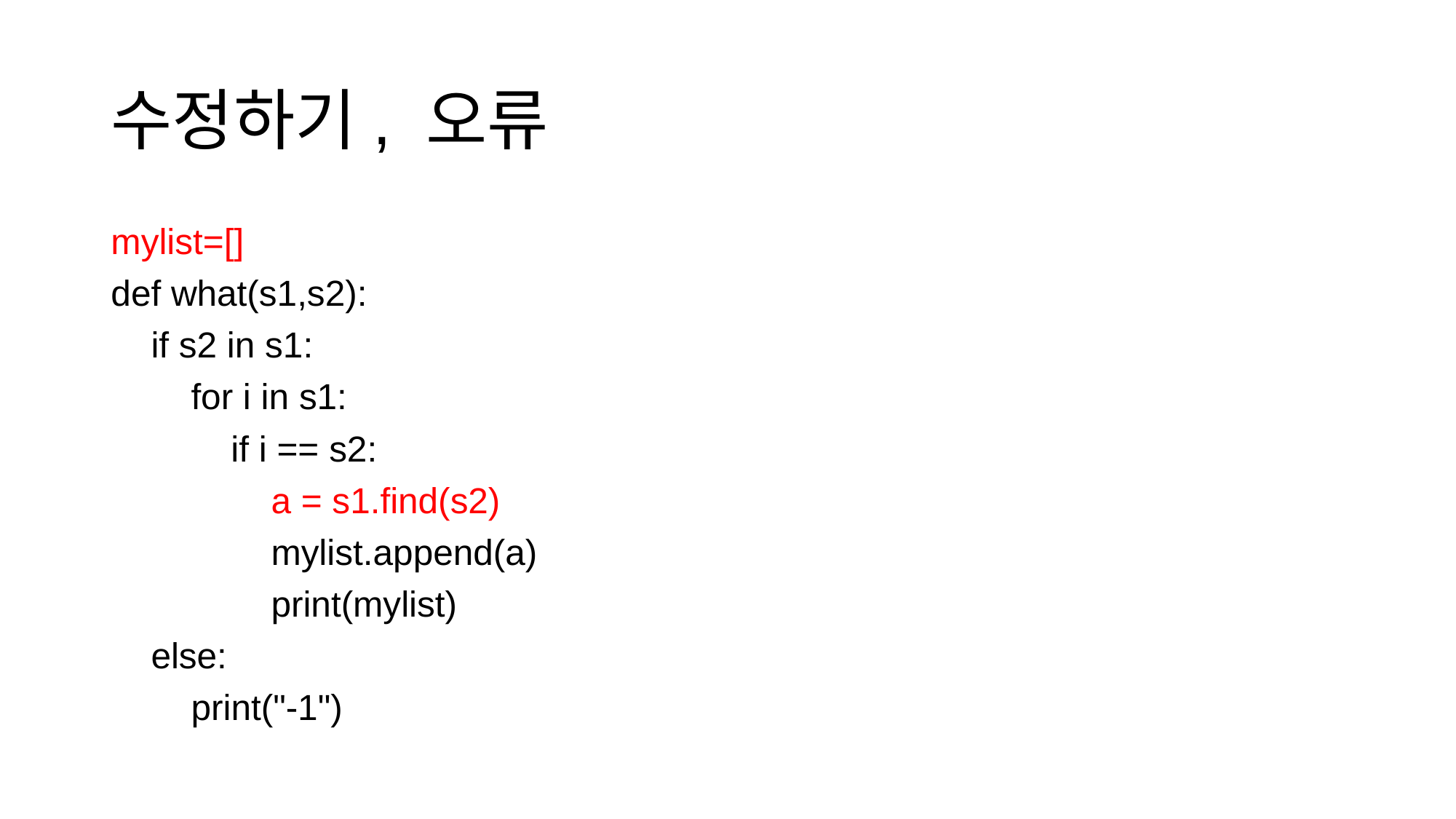

# 수정하기, 오류
mylist=[]
def what(s1,s2):
    if s2 in s1:
        for i in s1:
            if i == s2:
                a = s1.find(s2)
                mylist.append(a)
                print(mylist)
    else:
        print("-1")